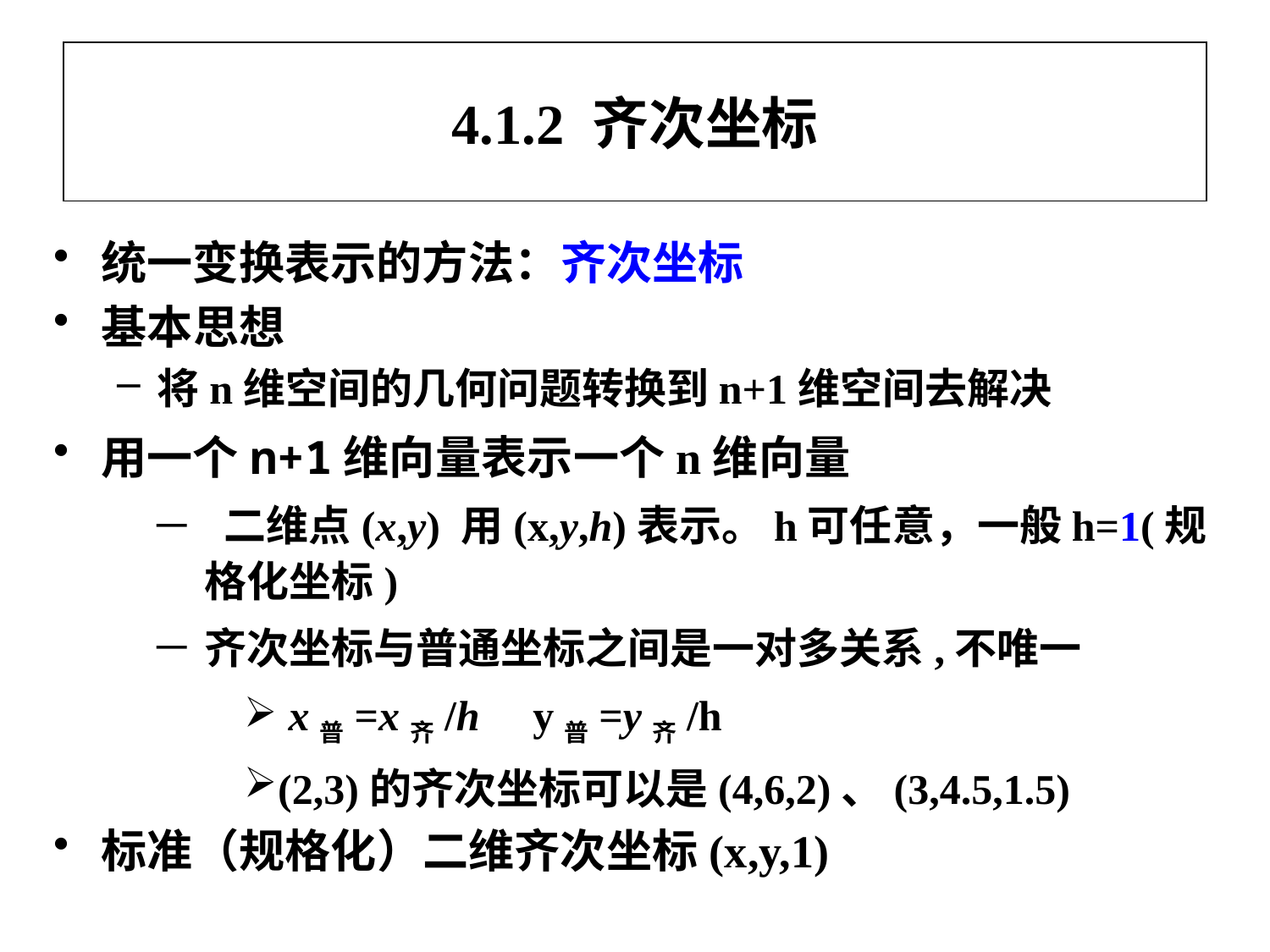

# 4.1.2 齐次坐标
统一变换表示的方法：齐次坐标
基本思想
将n维空间的几何问题转换到n+1维空间去解决
用一个n+1维向量表示一个n维向量
 二维点(x,y) 用(x,y,h)表示。h可任意，一般h=1(规格化坐标)
齐次坐标与普通坐标之间是一对多关系,不唯一
 x普=x齐/h     y普=y齐/h
(2,3)的齐次坐标可以是(4,6,2)、(3,4.5,1.5)
标准（规格化）二维齐次坐标(x,y,1)